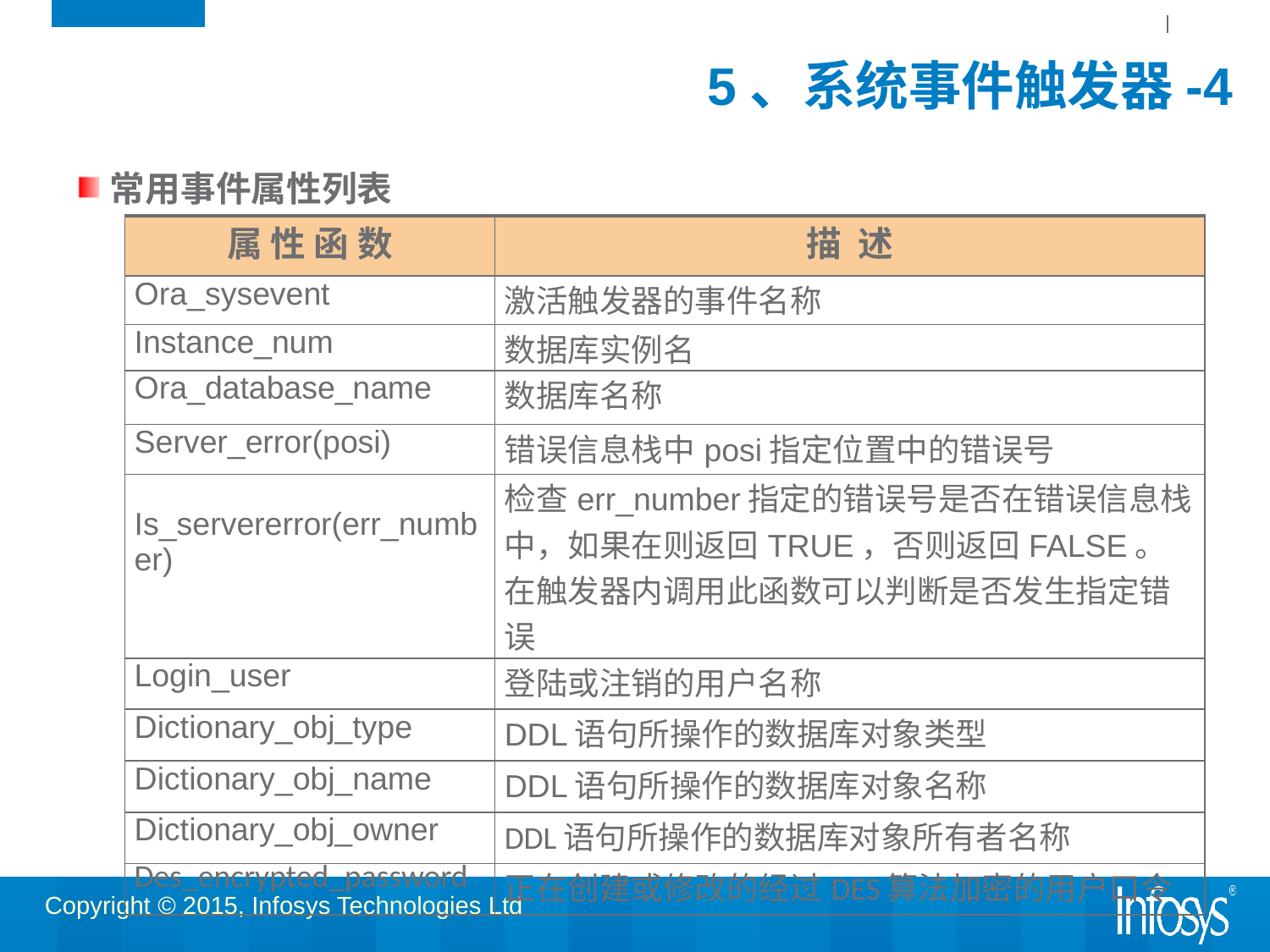

# 5、系统事件触发器-4
常用事件属性列表

| 属 性 函 数 | 描 述 |
| --- | --- |
| Ora\_sysevent | 激活触发器的事件名称 |
| Instance\_num | 数据库实例名 |
| Ora\_database\_name | 数据库名称 |
| Server\_error(posi) | 错误信息栈中posi指定位置中的错误号 |
| Is\_servererror(err\_number) | 检查err\_number指定的错误号是否在错误信息栈中，如果在则返回TRUE，否则返回FALSE。在触发器内调用此函数可以判断是否发生指定错误 |
| Login\_user | 登陆或注销的用户名称 |
| Dictionary\_obj\_type | DDL语句所操作的数据库对象类型 |
| Dictionary\_obj\_name | DDL语句所操作的数据库对象名称 |
| Dictionary\_obj\_owner | DDL语句所操作的数据库对象所有者名称 |
| Des\_encrypted\_password | 正在创建或修改的经过DES算法加密的用户口令 |